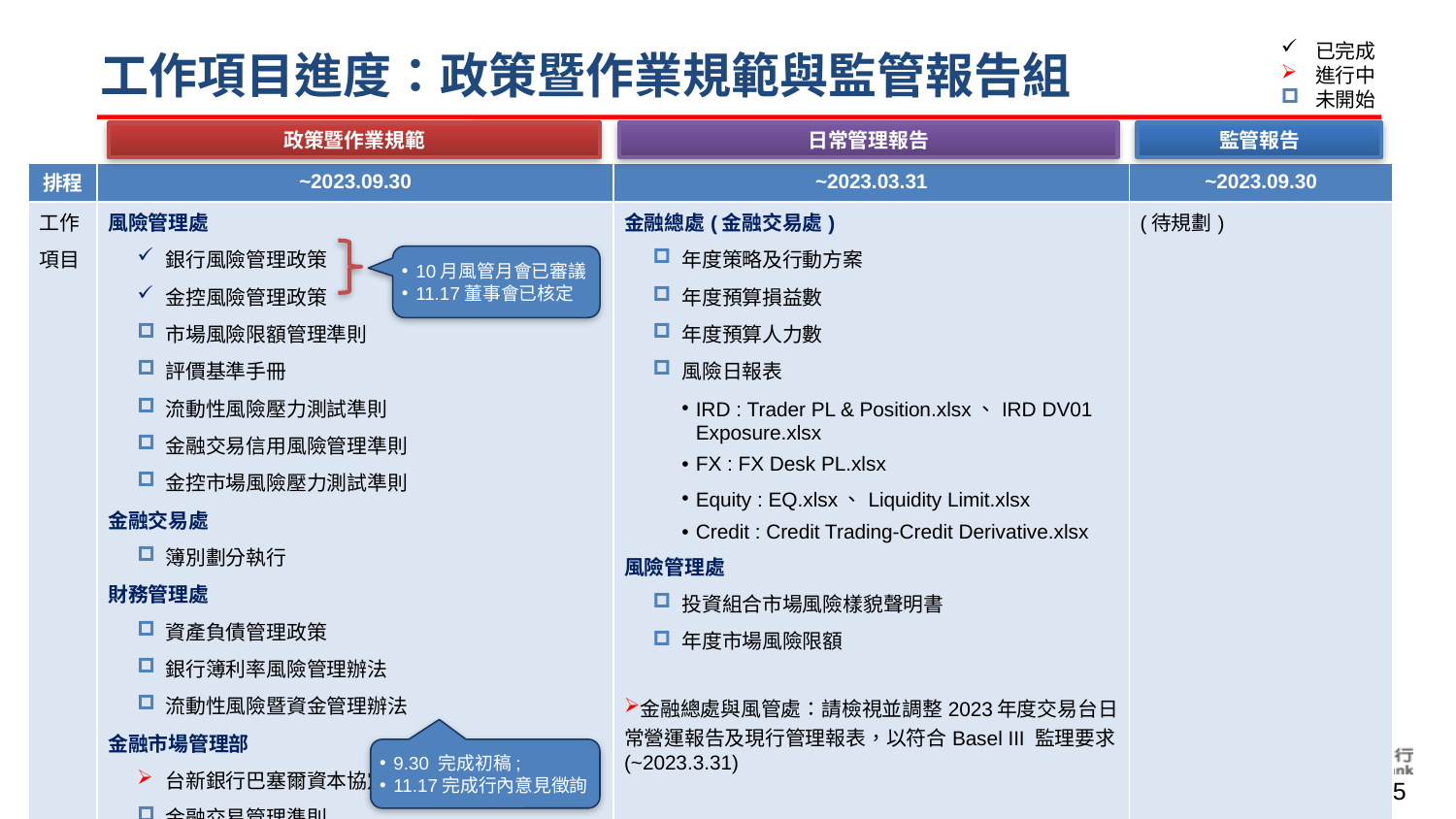

已完成
進行中
未開始
工作項目進度：政策暨作業規範與監管報告組
|  |  |  |  |
| --- | --- | --- | --- |
| 排程 | ~2023.09.30 | ~2023.03.31 | ~2023.09.30 |
| 工作 項目 | 風險管理處 銀行風險管理政策 金控風險管理政策 市場風險限額管理準則 評價基準手冊 流動性風險壓力測試準則 金融交易信用風險管理準則 金控市場風險壓力測試準則 金融交易處 簿別劃分執行 財務管理處 資產負債管理政策 銀行簿利率風險管理辦法 流動性風險暨資金管理辦法 金融市場管理部 台新銀行巴塞爾資本協定簿別管理準則 金融交易管理準則 | 金融總處(金融交易處) 年度策略及行動方案 年度預算損益數 年度預算人力數 風險日報表 IRD : Trader PL & Position.xlsx、IRD DV01 Exposure.xlsx FX : FX Desk PL.xlsx Equity : EQ.xlsx、Liquidity Limit.xlsx Credit : Credit Trading-Credit Derivative.xlsx 風險管理處 投資組合市場風險樣貌聲明書 年度市場風險限額 金融總處與風管處：請檢視並調整2023年度交易台日常營運報告及現行管理報表，以符合Basel III 監理要求(~2023.3.31) | (待規劃) |
日常管理報告
監管報告
政策暨作業規範

10月風管月會已審議
11.17董事會已核定
9.30 完成初稿;
11.17完成行內意見徵詢
5